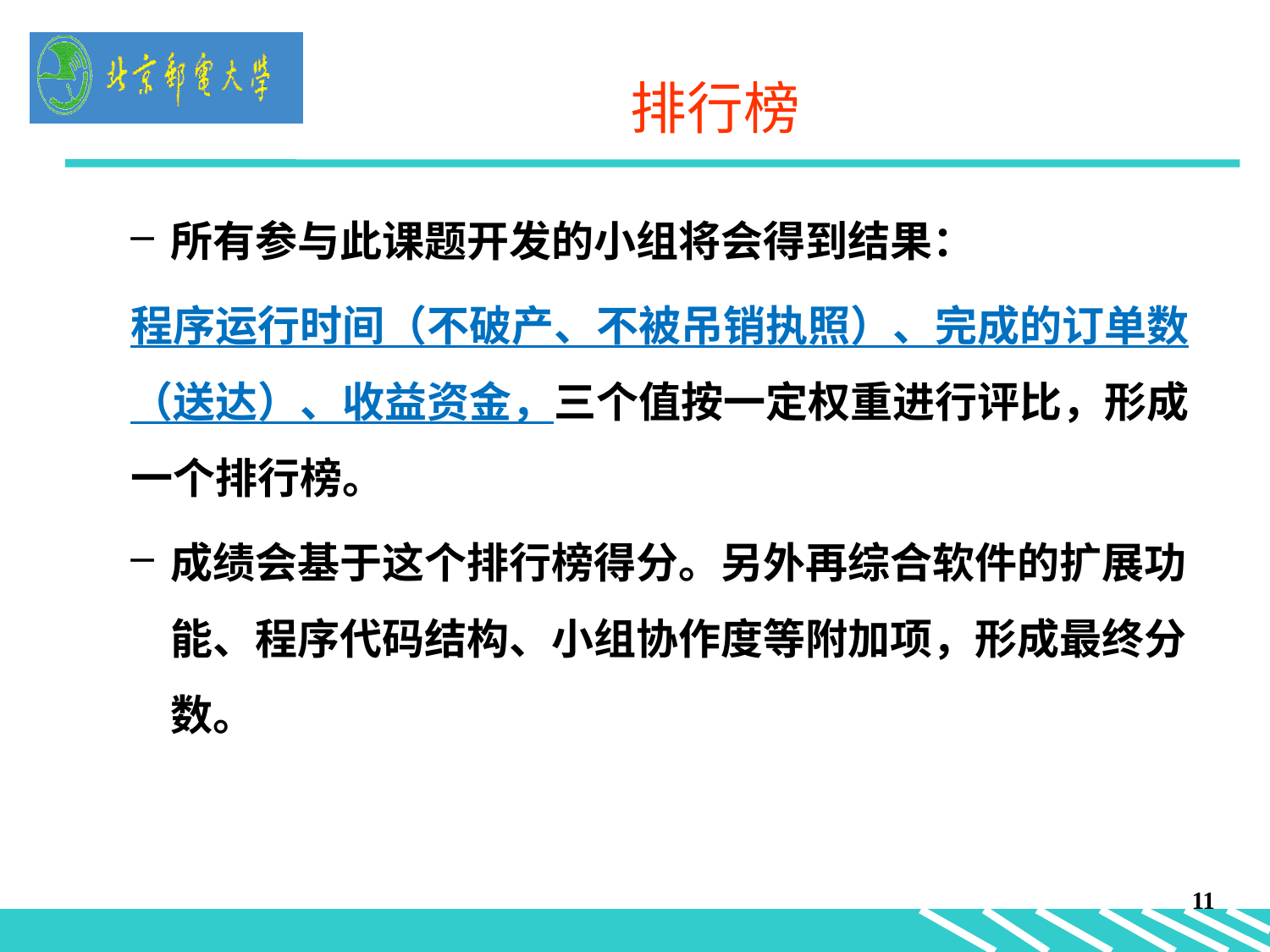

# 排行榜
所有参与此课题开发的小组将会得到结果：
程序运行时间（不破产、不被吊销执照）、完成的订单数（送达）、收益资金，三个值按一定权重进行评比，形成一个排行榜。
成绩会基于这个排行榜得分。另外再综合软件的扩展功能、程序代码结构、小组协作度等附加项，形成最终分数。
11